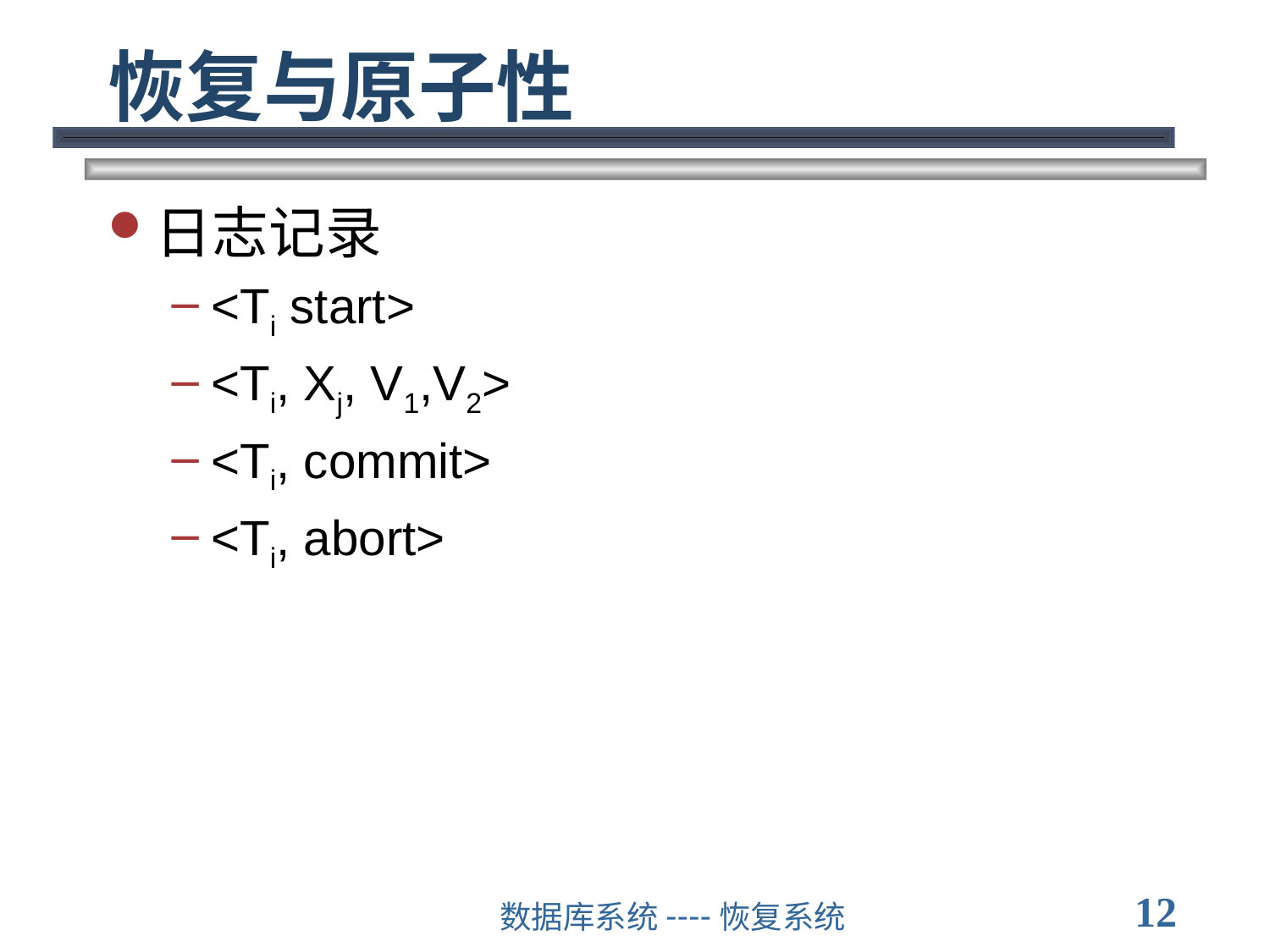

# 恢复与原子性
日志记录
<Ti start>
<Ti, Xj, V1,V2>
<Ti, commit>
<Ti, abort>

12
数据库系统----恢复系统